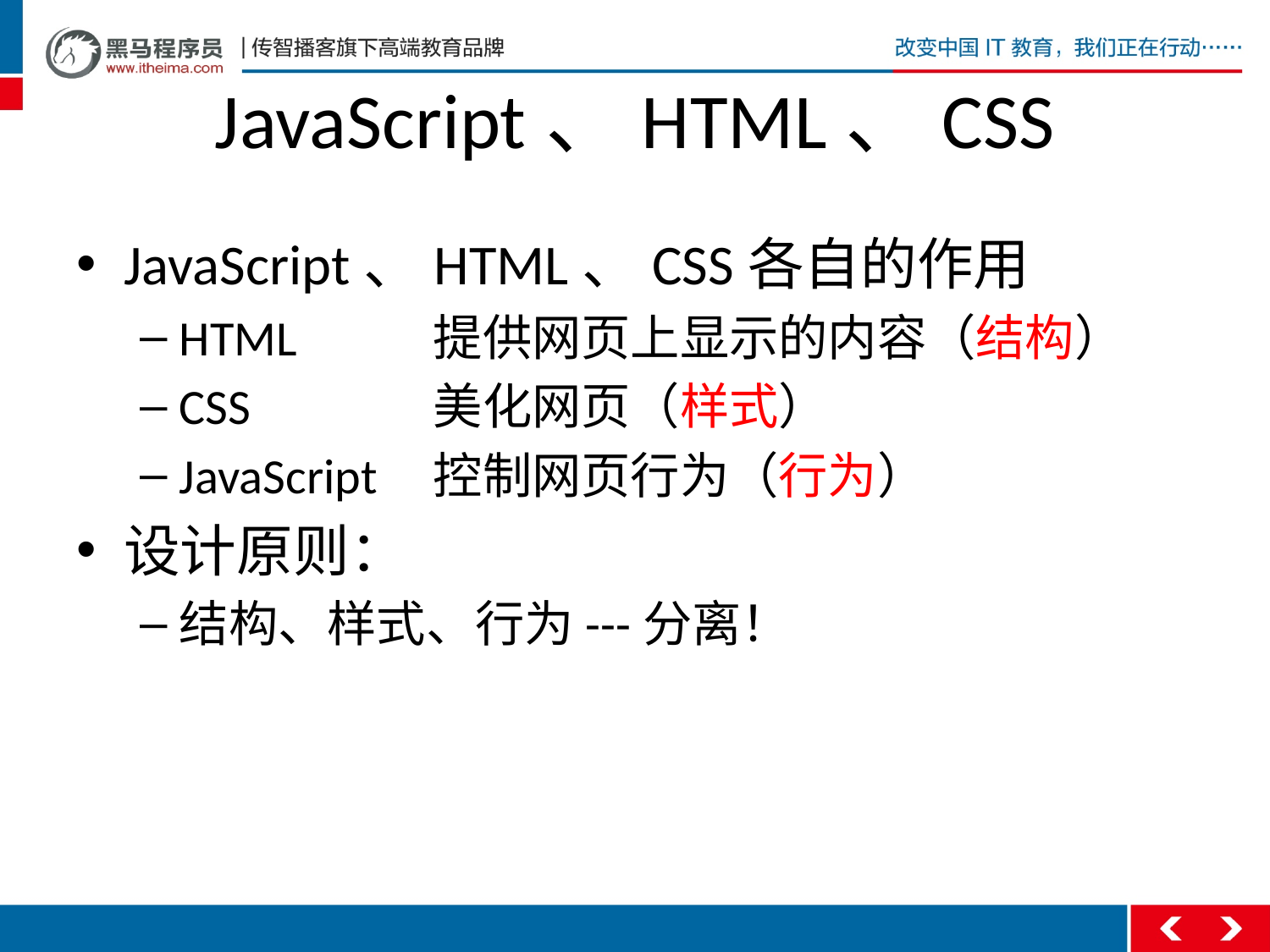

# JavaScript、HTML、CSS
JavaScript、HTML、CSS各自的作用
HTML		提供网页上显示的内容（结构）
CSS		美化网页（样式）
JavaScript	控制网页行为（行为）
设计原则：
结构、样式、行为---分离！